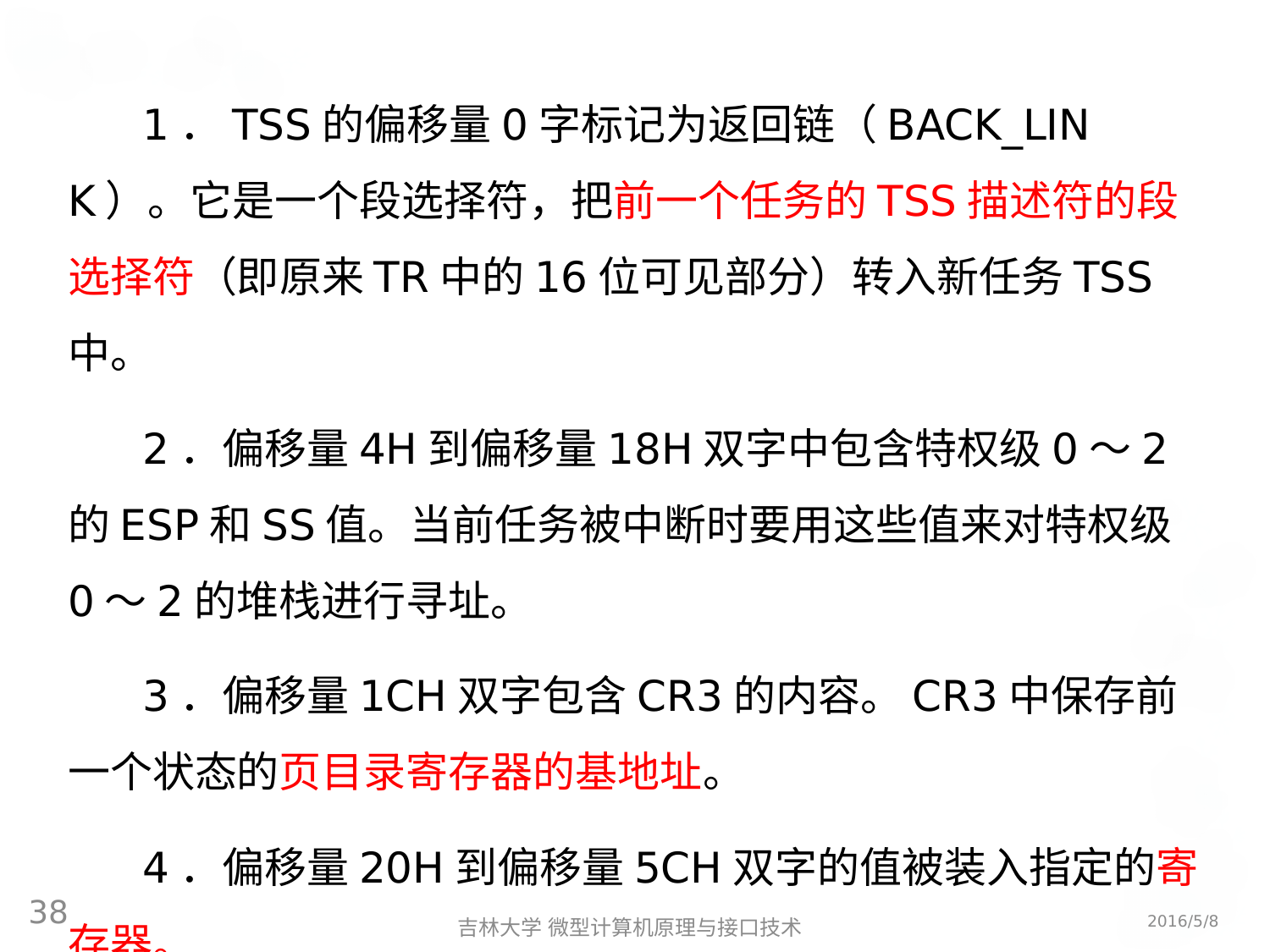

1．TSS的偏移量0字标记为返回链（BACK_LINK）。它是一个段选择符，把前一个任务的TSS描述符的段选择符（即原来TR中的16位可见部分）转入新任务TSS中。
2．偏移量4H到偏移量18H双字中包含特权级0～2的ESP和SS值。当前任务被中断时要用这些值来对特权级0～2的堆栈进行寻址。
3．偏移量1CH双字包含CR3的内容。CR3中保存前一个状态的页目录寄存器的基地址。
4．偏移量20H到偏移量5CH双字的值被装入指定的寄存器。
38
2016/5/8
吉林大学 微型计算机原理与接口技术